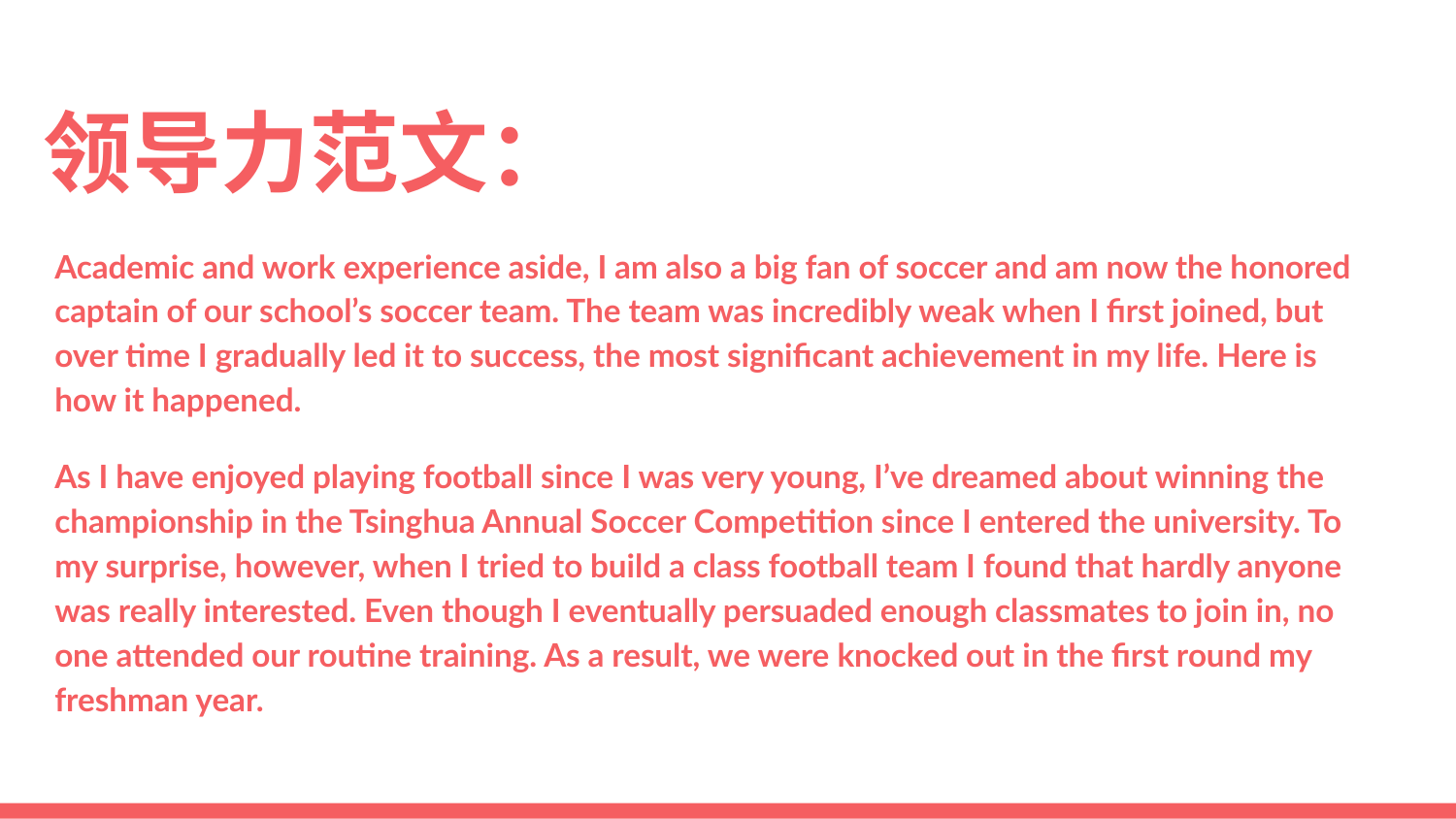

# 领导力范文：
Academic and work experience aside, I am also a big fan of soccer and am now the honored captain of our school’s soccer team. The team was incredibly weak when I first joined, but over time I gradually led it to success, the most significant achievement in my life. Here is how it happened.
As I have enjoyed playing football since I was very young, I’ve dreamed about winning the championship in the Tsinghua Annual Soccer Competition since I entered the university. To my surprise, however, when I tried to build a class football team I found that hardly anyone was really interested. Even though I eventually persuaded enough classmates to join in, no one attended our routine training. As a result, we were knocked out in the first round my freshman year.